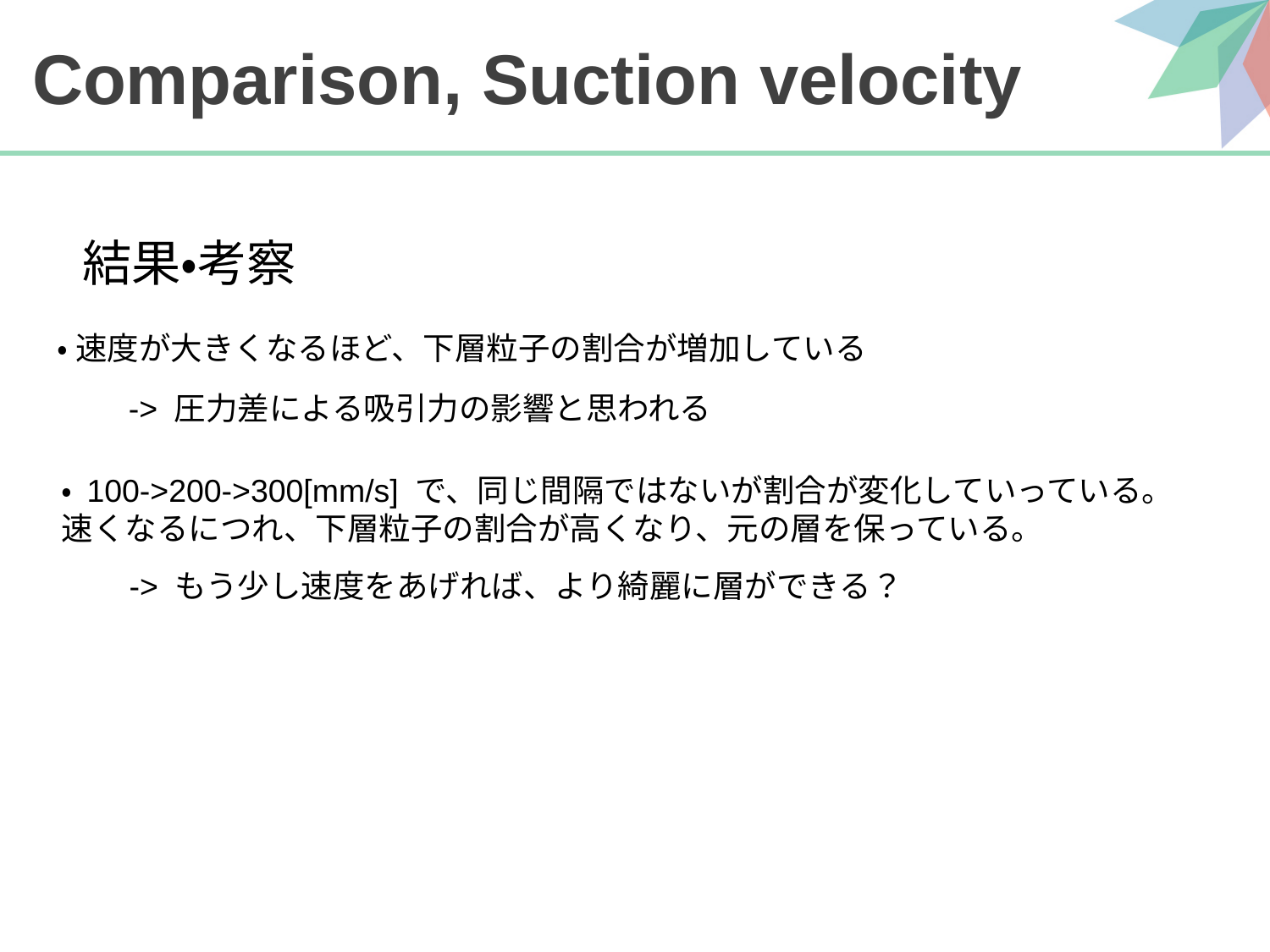

# Comparison, Suction velocity

結果・考察
・ 速度が大きくなるほど、下層粒子の割合が増加している
　　-> 圧力差による吸引力の影響と思われる
・ 100->200->300[mm/s] で、同じ間隔ではないが割合が変化していっている。速くなるにつれ、下層粒子の割合が高くなり、元の層を保っている。
　　-> もう少し速度をあげれば、より綺麗に層ができる？